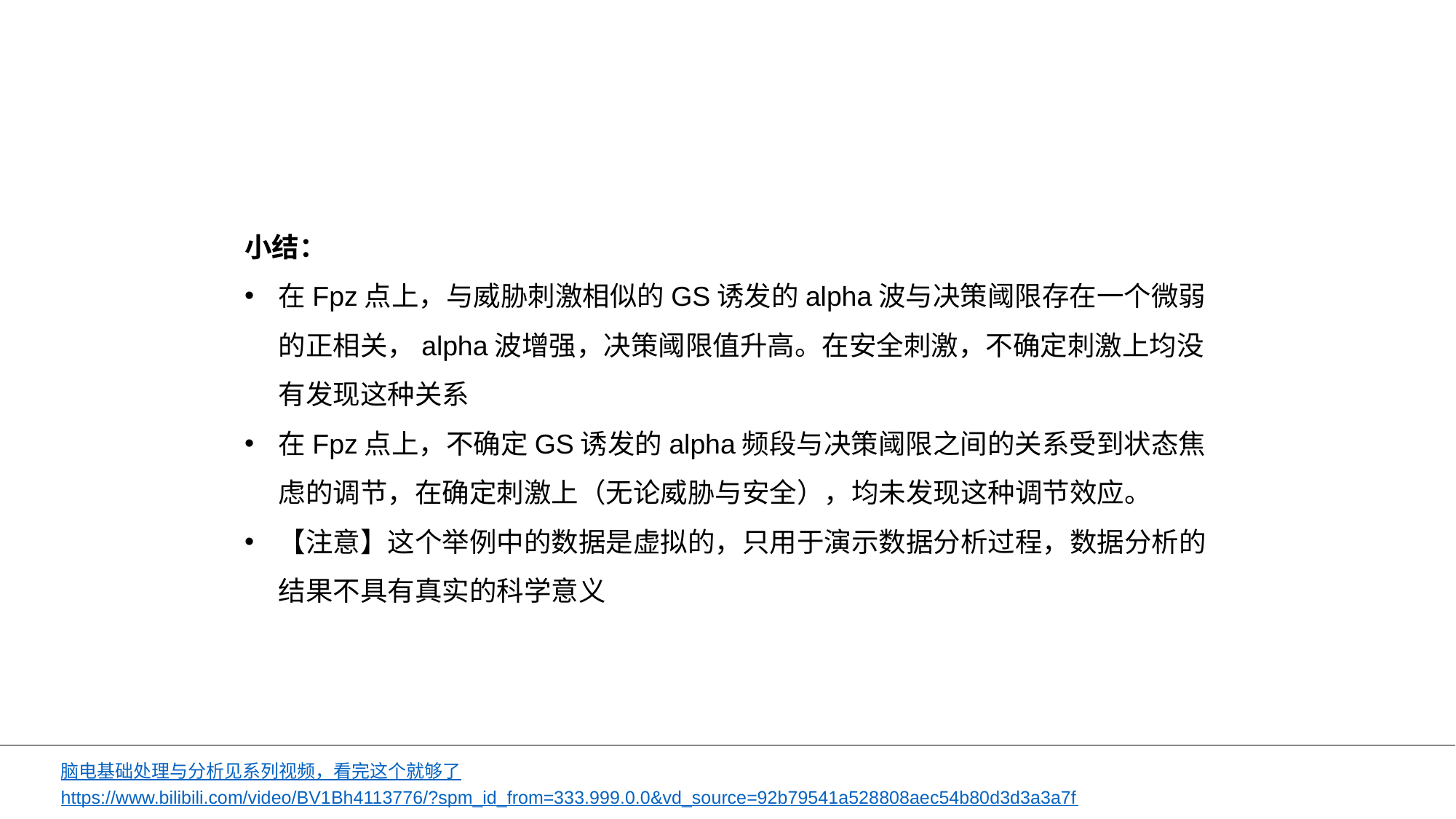

小结：
在Fpz点上，与威胁刺激相似的GS诱发的alpha波与决策阈限存在一个微弱的正相关，alpha波增强，决策阈限值升高。在安全刺激，不确定刺激上均没有发现这种关系
在Fpz点上，不确定GS诱发的alpha频段与决策阈限之间的关系受到状态焦虑的调节，在确定刺激上（无论威胁与安全），均未发现这种调节效应。
【注意】这个举例中的数据是虚拟的，只用于演示数据分析过程，数据分析的结果不具有真实的科学意义
脑电基础处理与分析见系列视频，看完这个就够了
https://www.bilibili.com/video/BV1Bh4113776/?spm_id_from=333.999.0.0&vd_source=92b79541a528808aec54b80d3d3a3a7f